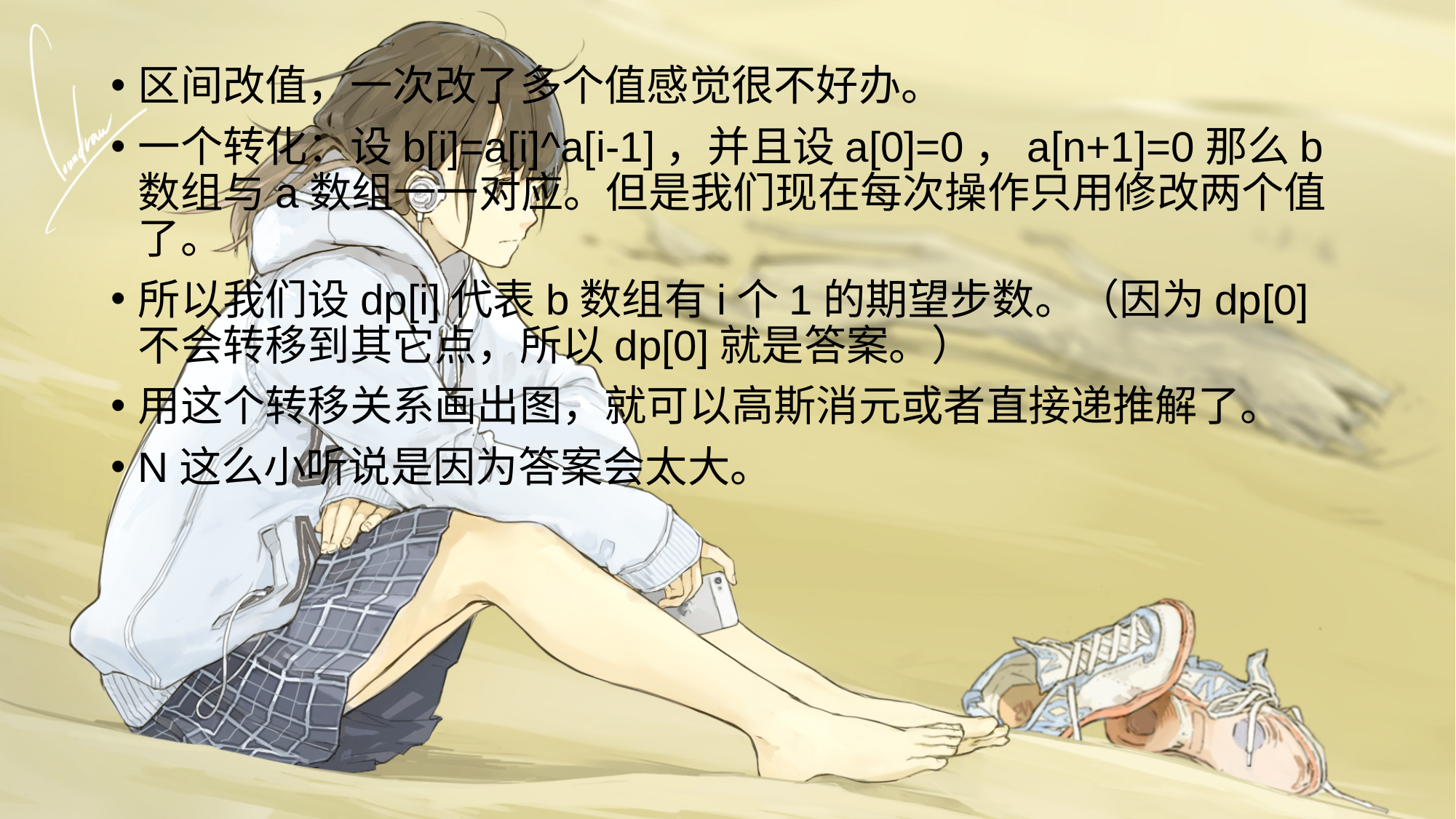

区间改值，一次改了多个值感觉很不好办。
一个转化：设b[i]=a[i]^a[i-1]，并且设a[0]=0，a[n+1]=0那么b数组与a数组一一对应。但是我们现在每次操作只用修改两个值了。
所以我们设dp[i]代表b数组有i个1的期望步数。（因为dp[0]不会转移到其它点，所以dp[0]就是答案。）
用这个转移关系画出图，就可以高斯消元或者直接递推解了。
N这么小听说是因为答案会太大。